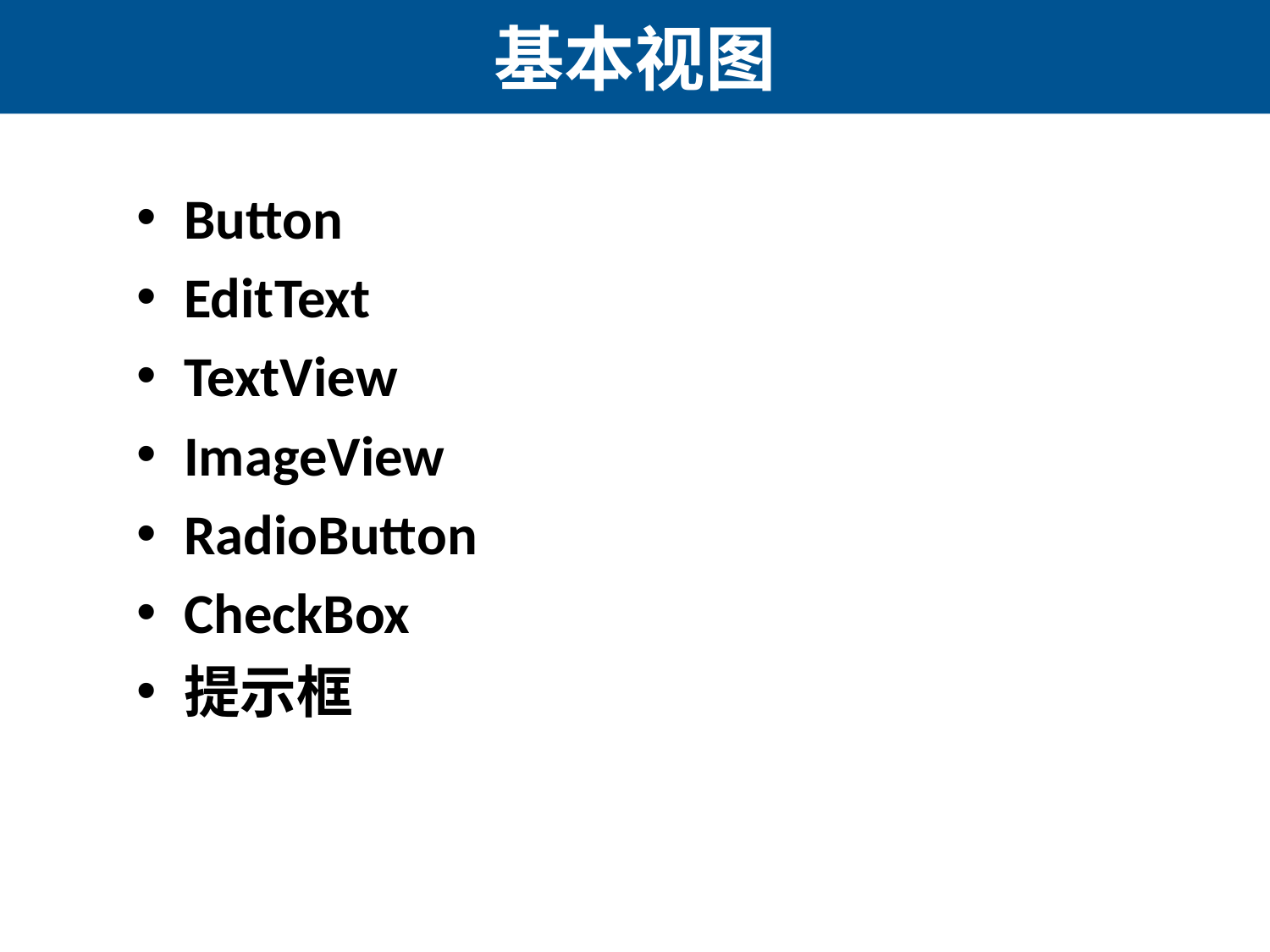

# 基本视图
Button
EditText
TextView
ImageView
RadioButton
CheckBox
提示框